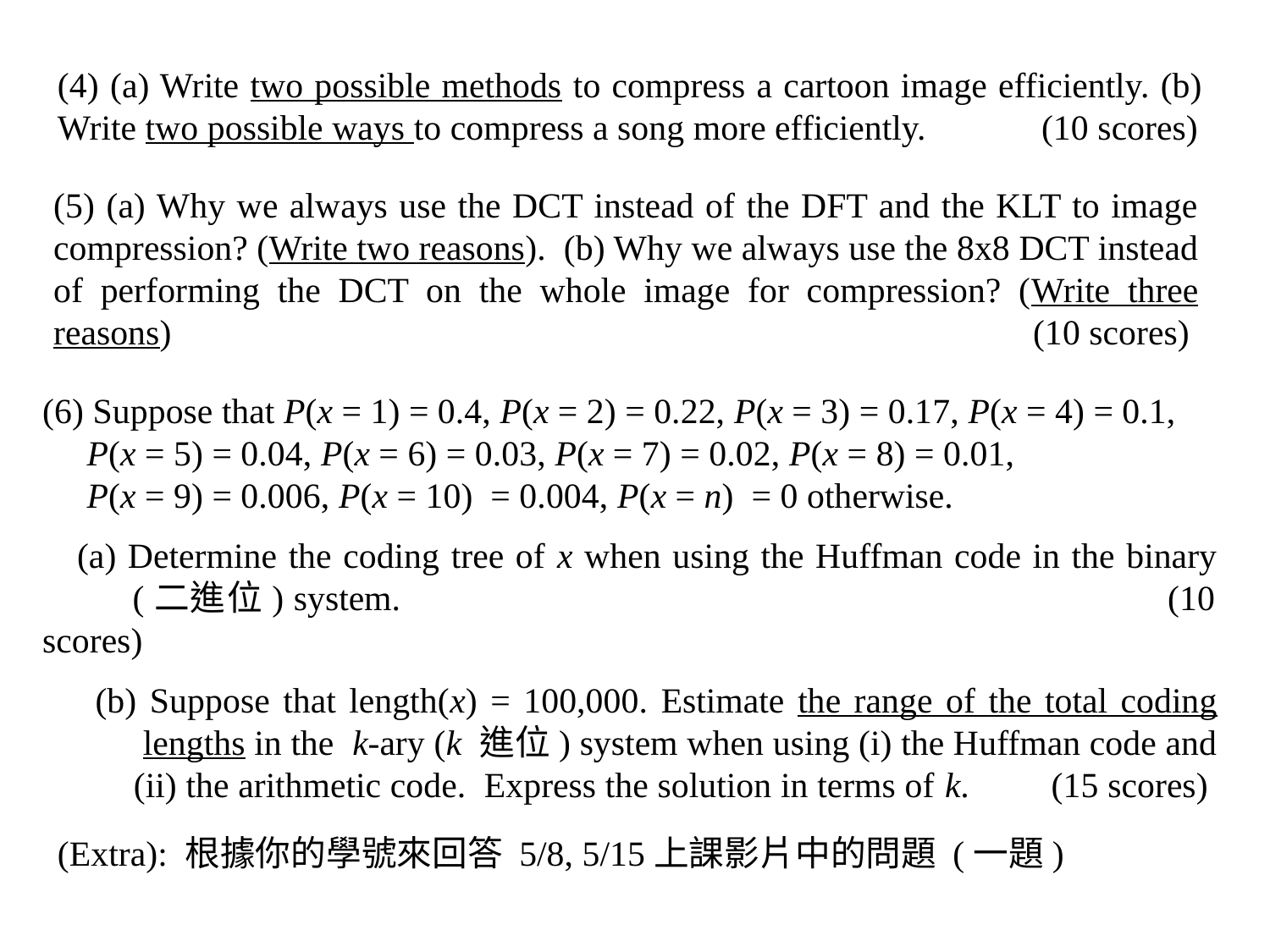

(4) (a) Write two possible methods to compress a cartoon image efficiently. (b) Write two possible ways to compress a song more efficiently.             (10 scores)
(5) (a) Why we always use the DCT instead of the DFT and the KLT to image compression? (Write two reasons).  (b) Why we always use the 8x8 DCT instead of performing the DCT on the whole image for compression? (Write three reasons)                                                                                                 (10 scores)
(6) Suppose that P(x = 1) = 0.4, P(x = 2) = 0.22, P(x = 3) = 0.17, P(x = 4) = 0.1,
     P(x = 5) = 0.04, P(x = 6) = 0.03, P(x = 7) = 0.02, P(x = 8) = 0.01,
     P(x = 9) = 0.006, P(x = 10)  = 0.004, P(x = n)  = 0 otherwise.
   (a) Determine the coding tree of x when using the Huffman code in the binary
         (二進位) system.                                                                             (10 scores)
    (b) Suppose that length(x) = 100,000. Estimate the range of the total coding
           lengths in the  k-ary (k 進位) system when using (i) the Huffman code and
          (ii) the arithmetic code.  Express the solution in terms of k.         (15 scores)
(Extra): 根據你的學號來回答 5/8, 5/15上課影片中的問題 (一題)